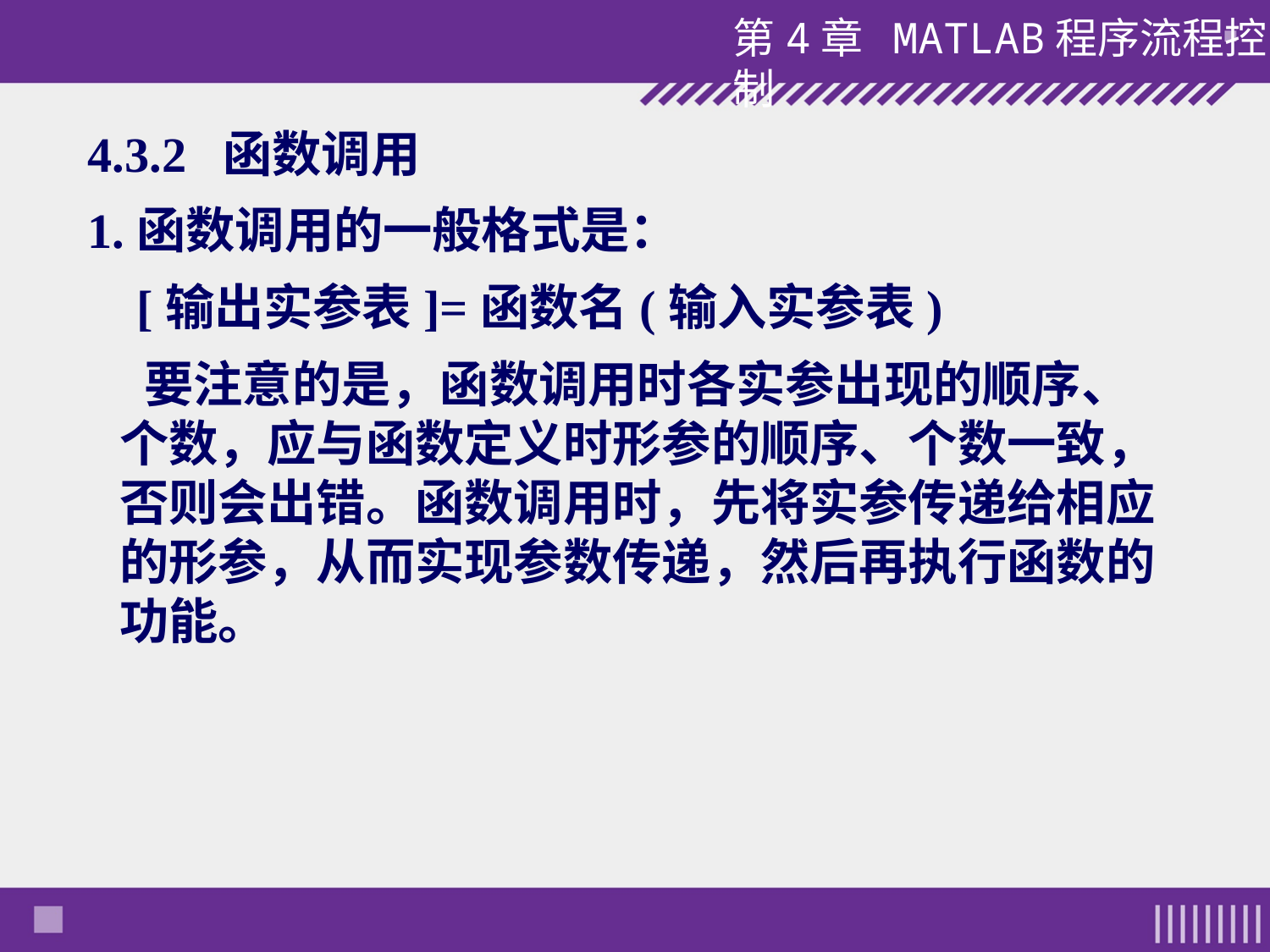

4.3.2  函数调用
1.函数调用的一般格式是：
    [输出实参表]=函数名(输入实参表)
    要注意的是，函数调用时各实参出现的顺序、个数，应与函数定义时形参的顺序、个数一致，否则会出错。函数调用时，先将实参传递给相应的形参，从而实现参数传递，然后再执行函数的功能。